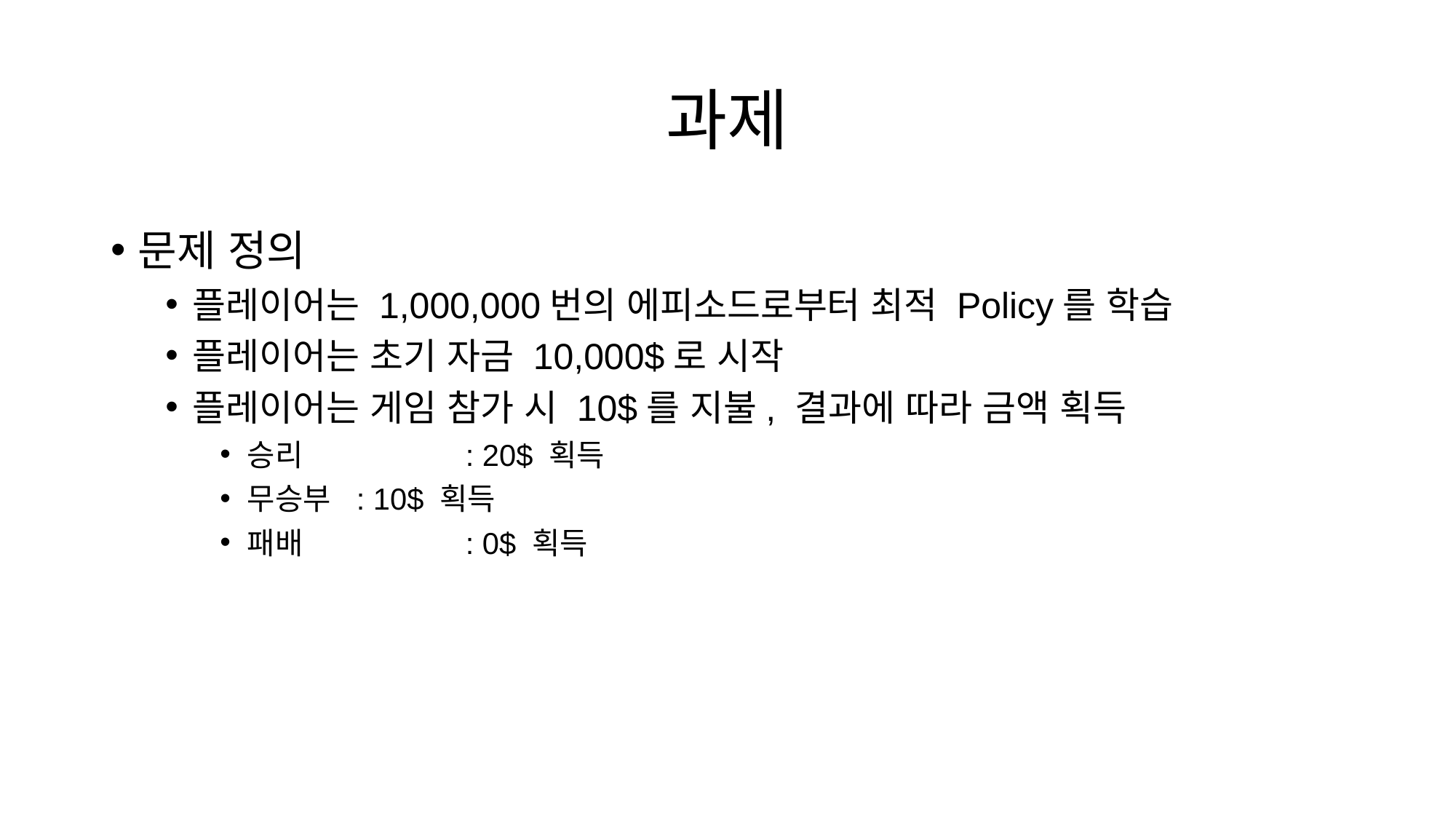

# 과제
문제 정의
플레이어는 1,000,000번의 에피소드로부터 최적 Policy를 학습
플레이어는 초기 자금 10,000$로 시작
플레이어는 게임 참가 시 10$를 지불, 결과에 따라 금액 획득
승리 		: 20$ 획득
무승부 	: 10$ 획득
패배		: 0$ 획득